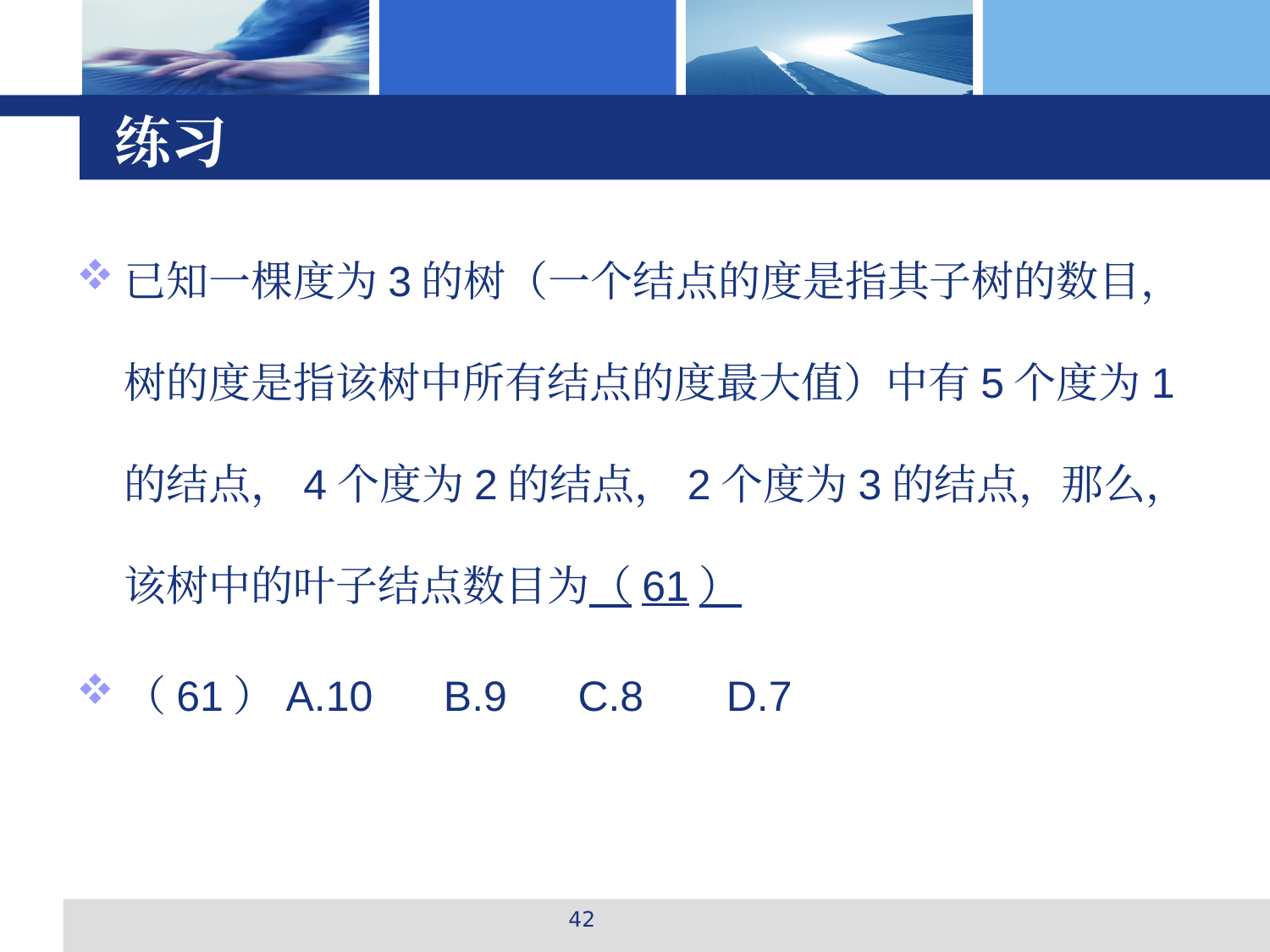

# 练习
已知一棵度为3的树（一个结点的度是指其子树的数目，树的度是指该树中所有结点的度最大值）中有5个度为1的结点，4个度为2的结点，2个度为3的结点，那么，该树中的叶子结点数目为（61）
（61）A.10      B.9      C.8       D.7

42